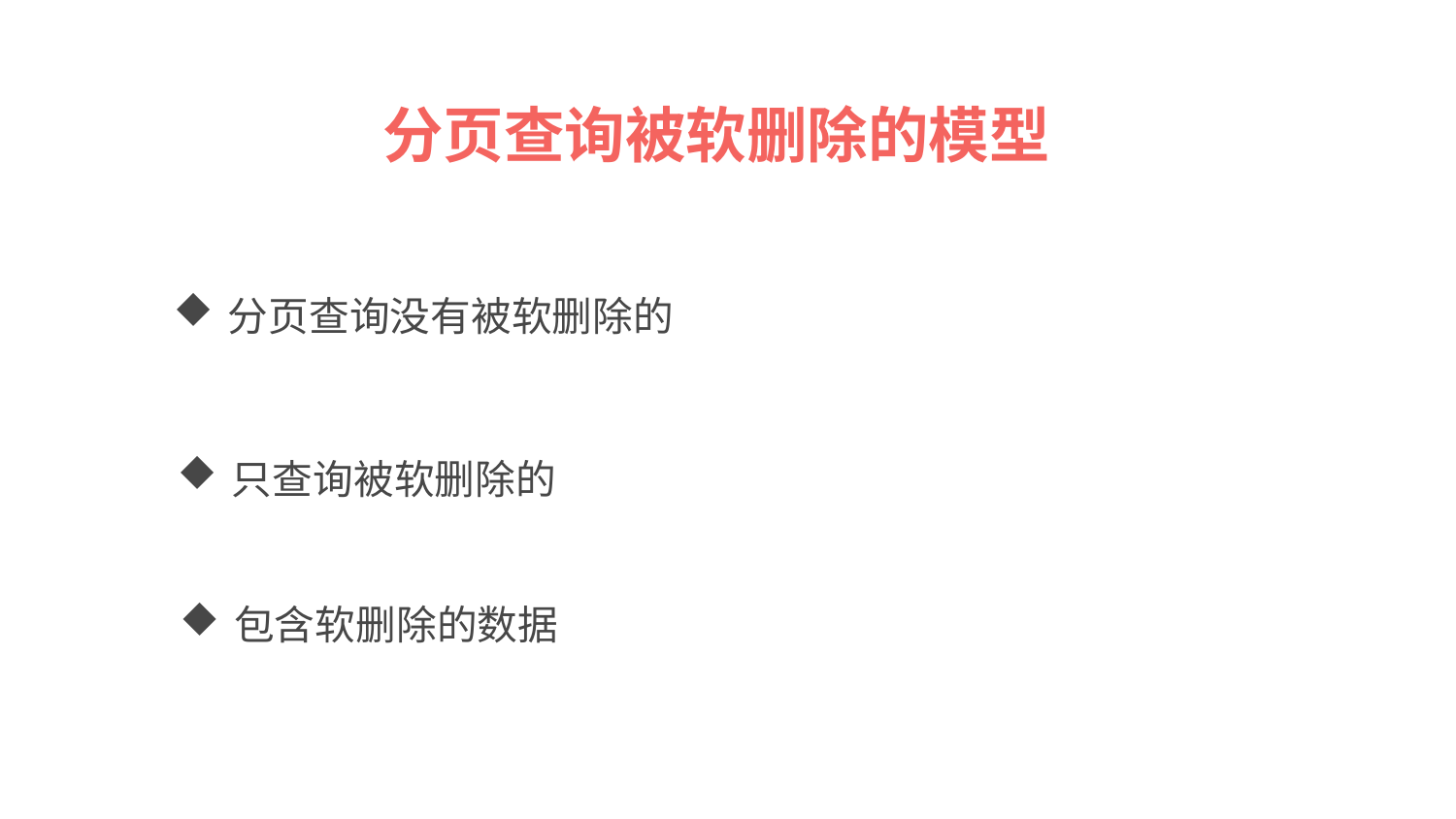

分页查询被软删除的模型

分页查询没有被软删除的
只查询被软删除的
包含软删除的数据